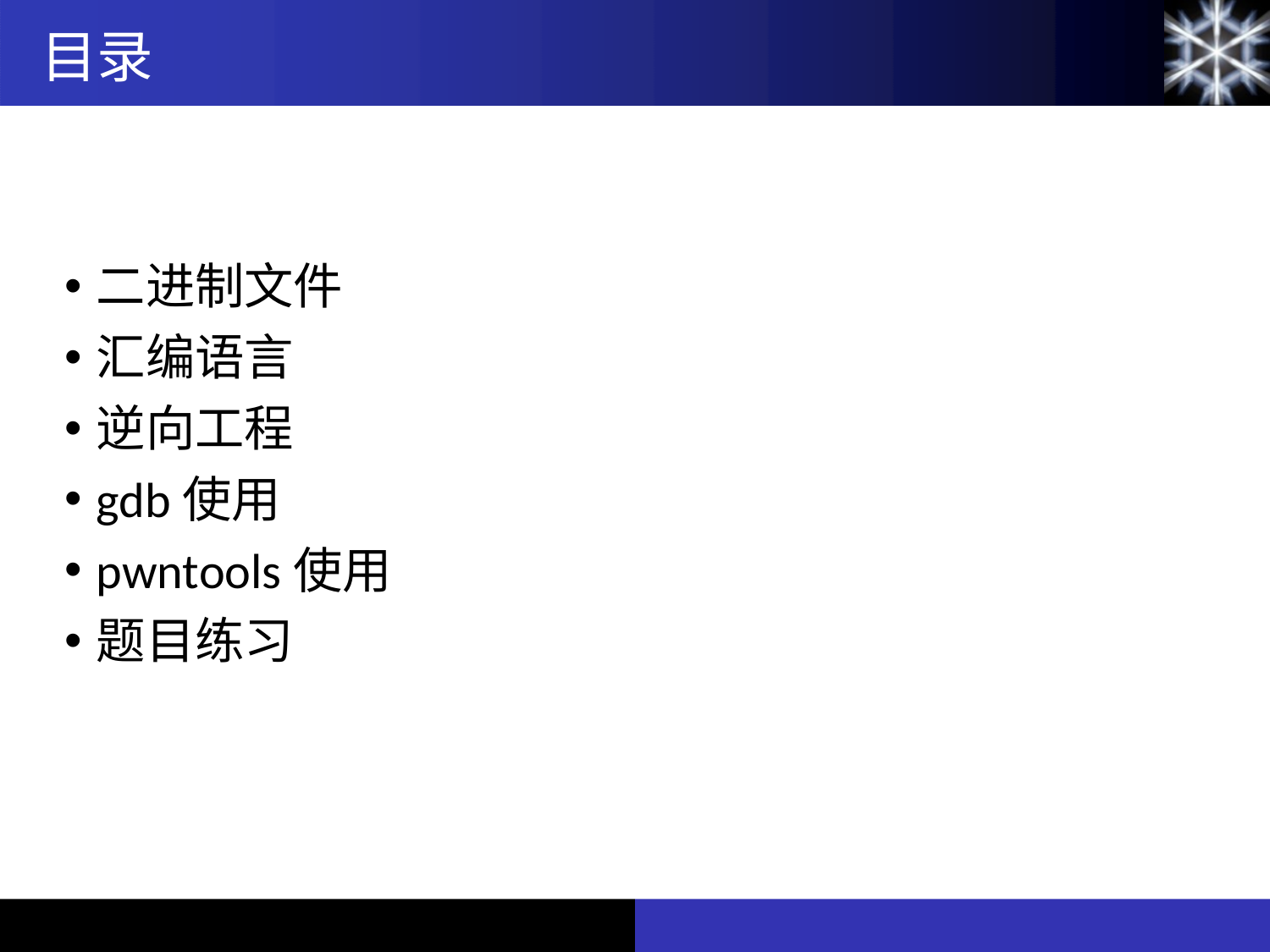

目录

二进制文件
汇编语言
逆向工程
gdb使用
pwntools使用
题目练习